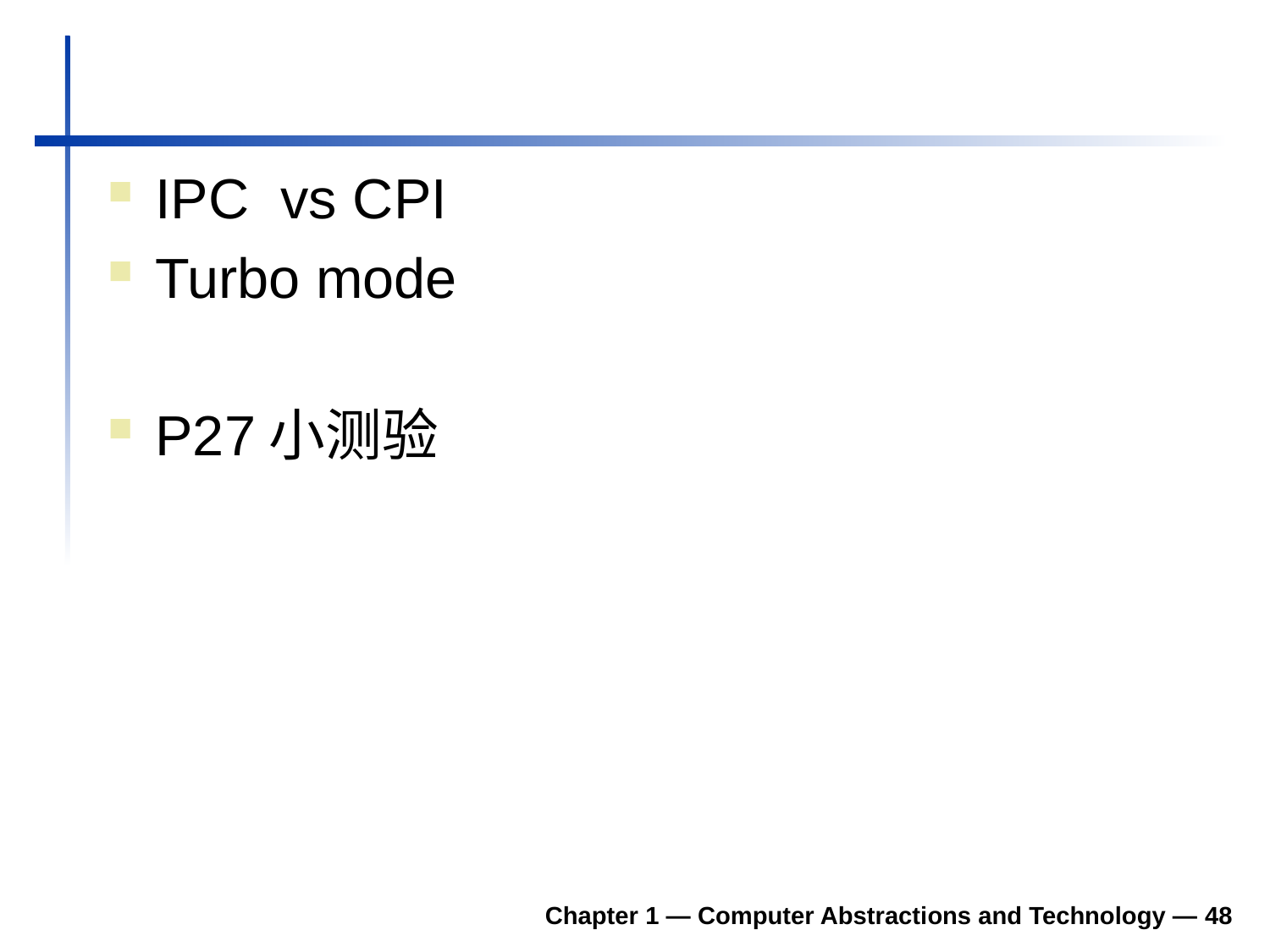

#
IPC  vs CPI
Turbo mode

P27小测验
Chapter 1 — Computer Abstractions and Technology — 48